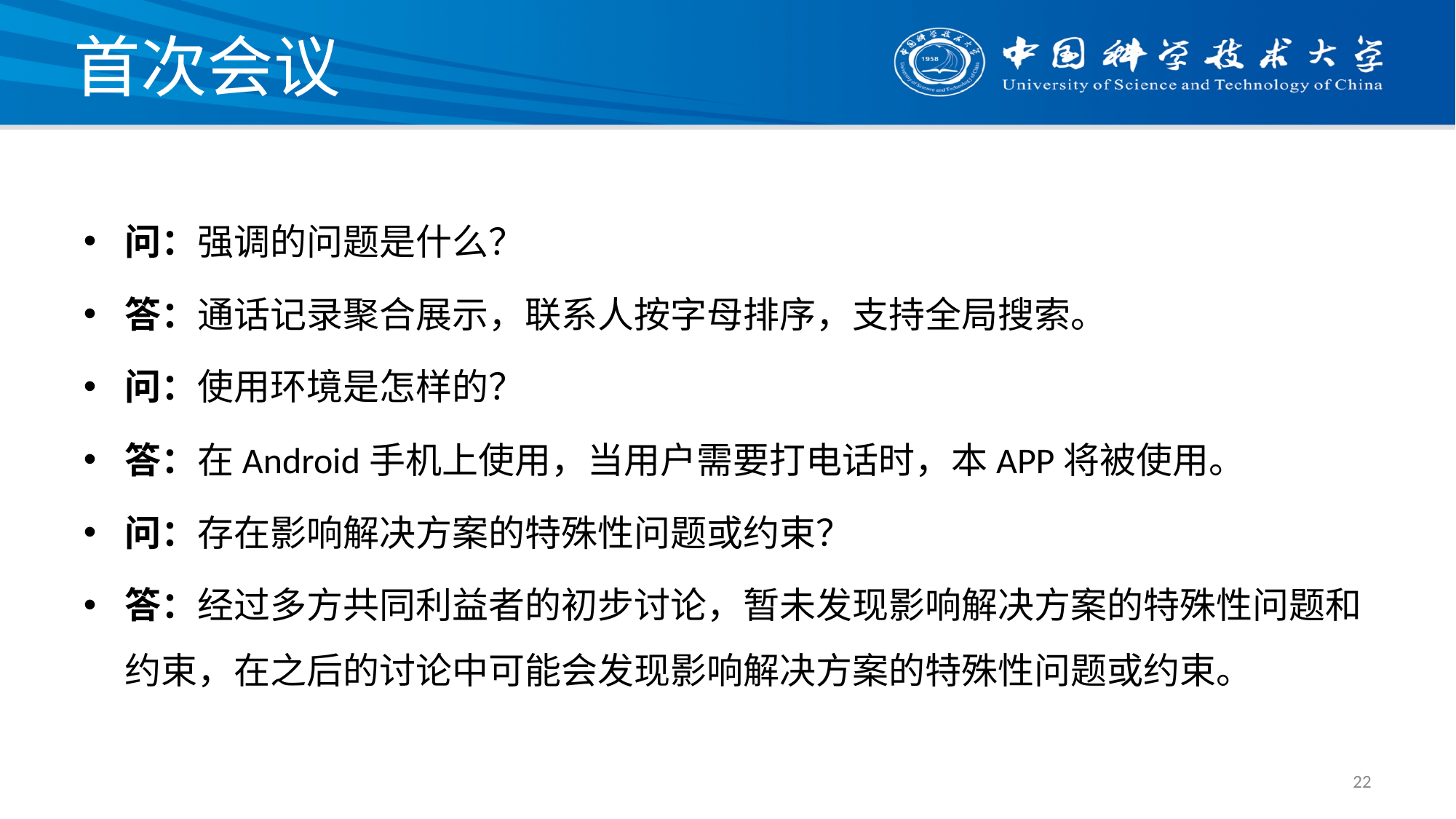

# 首次会议
问：强调的问题是什么？
答：通话记录聚合展示，联系人按字母排序，支持全局搜索。
问：使用环境是怎样的？
答：在Android手机上使用，当用户需要打电话时，本APP将被使用。
问：存在影响解决方案的特殊性问题或约束？
答：经过多方共同利益者的初步讨论，暂未发现影响解决方案的特殊性问题和约束，在之后的讨论中可能会发现影响解决方案的特殊性问题或约束。
22